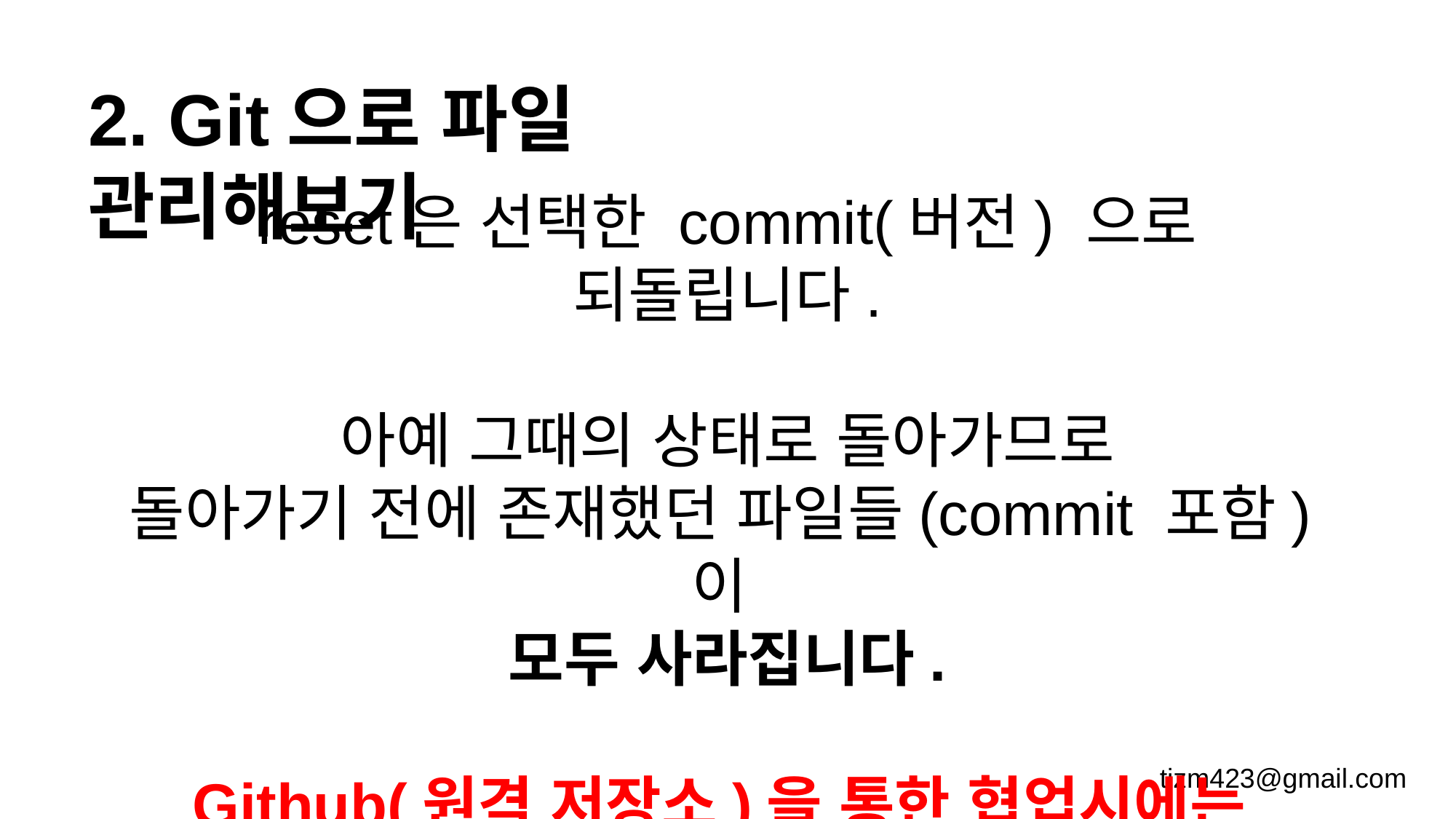

2. Git으로 파일 관리해보기
reset은 선택한 commit(버전) 으로 되돌립니다.

아예 그때의 상태로 돌아가므로
돌아가기 전에 존재했던 파일들(commit 포함)이
모두 사라집니다.

Github(원격 저장소)을 통한 협업시에는
절대 절대 절대 절대 사용하지 말것!!
tizm423@gmail.com